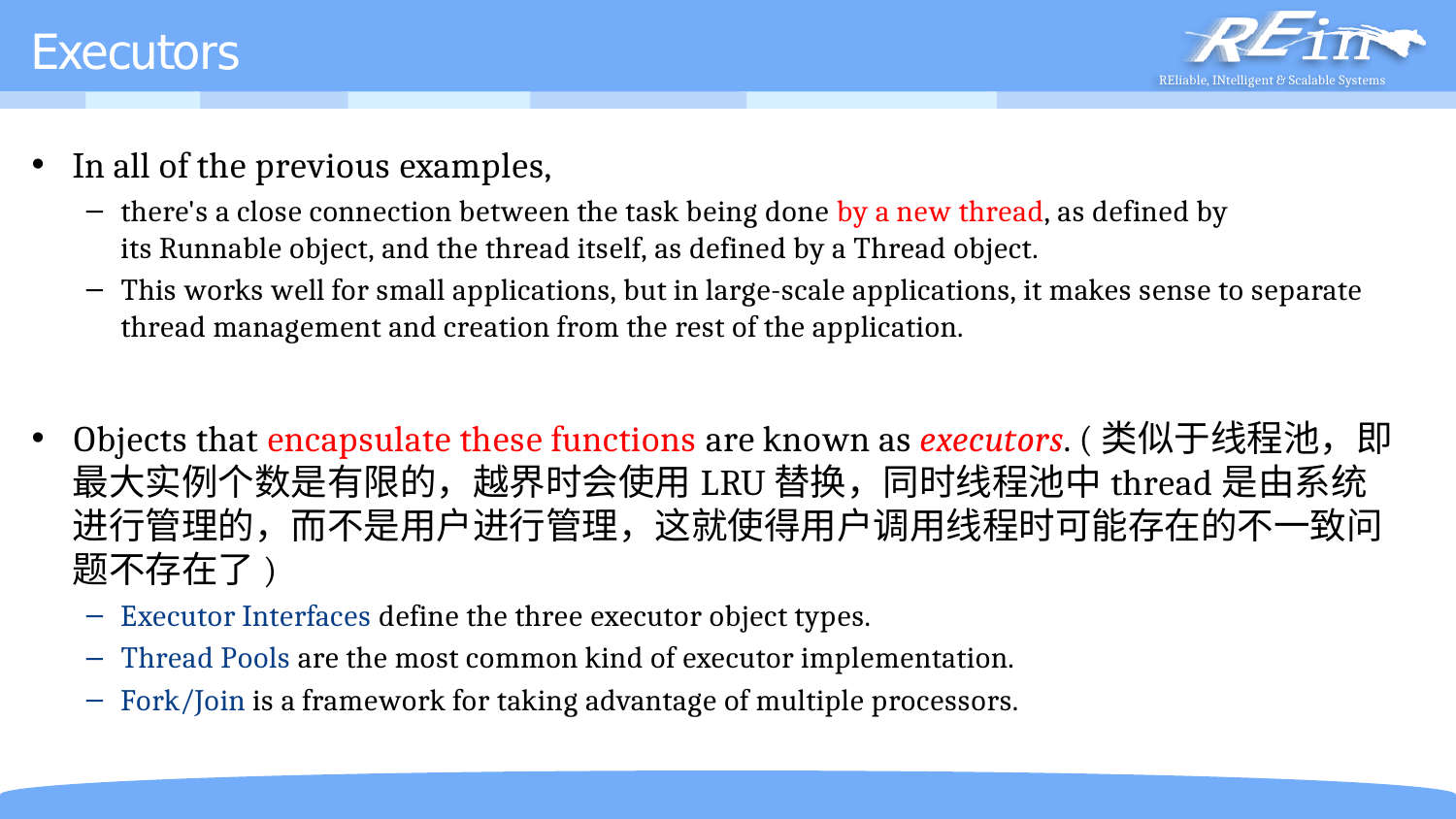

# Executors
In all of the previous examples,
there's a close connection between the task being done by a new thread, as defined by its Runnable object, and the thread itself, as defined by a Thread object.
This works well for small applications, but in large-scale applications, it makes sense to separate thread management and creation from the rest of the application.

Objects that encapsulate these functions are known as executors. (类似于线程池，即最大实例个数是有限的，越界时会使用LRU替换，同时线程池中thread是由系统进行管理的，而不是用户进行管理，这就使得用户调用线程时可能存在的不一致问题不存在了)
Executor Interfaces define the three executor object types.
Thread Pools are the most common kind of executor implementation.
Fork/Join is a framework for taking advantage of multiple processors.

59